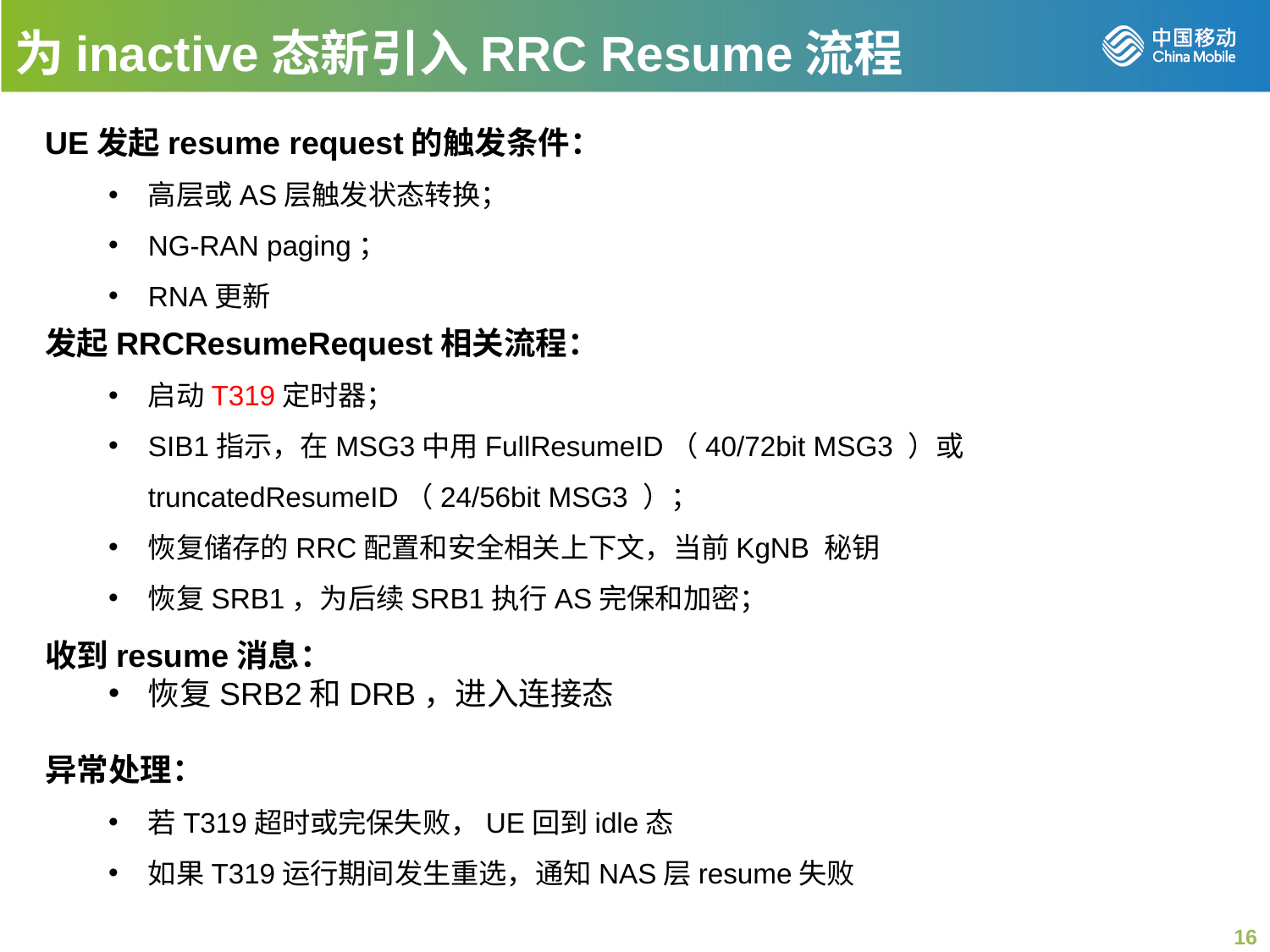

为inactive态新引入RRC Resume流程
UE发起resume request的触发条件：
高层或AS层触发状态转换；
NG-RAN paging；
RNA更新
发起RRCResumeRequest相关流程：
启动T319定时器；
SIB1指示，在MSG3中用FullResumeID（40/72bit MSG3 ）或 truncatedResumeID（24/56bit MSG3 ）；
恢复储存的RRC配置和安全相关上下文，当前KgNB 秘钥
恢复SRB1，为后续SRB1执行AS完保和加密；
收到resume消息：
恢复SRB2和DRB，进入连接态

异常处理：
若T319超时或完保失败，UE回到idle态
如果T319运行期间发生重选，通知NAS层resume失败